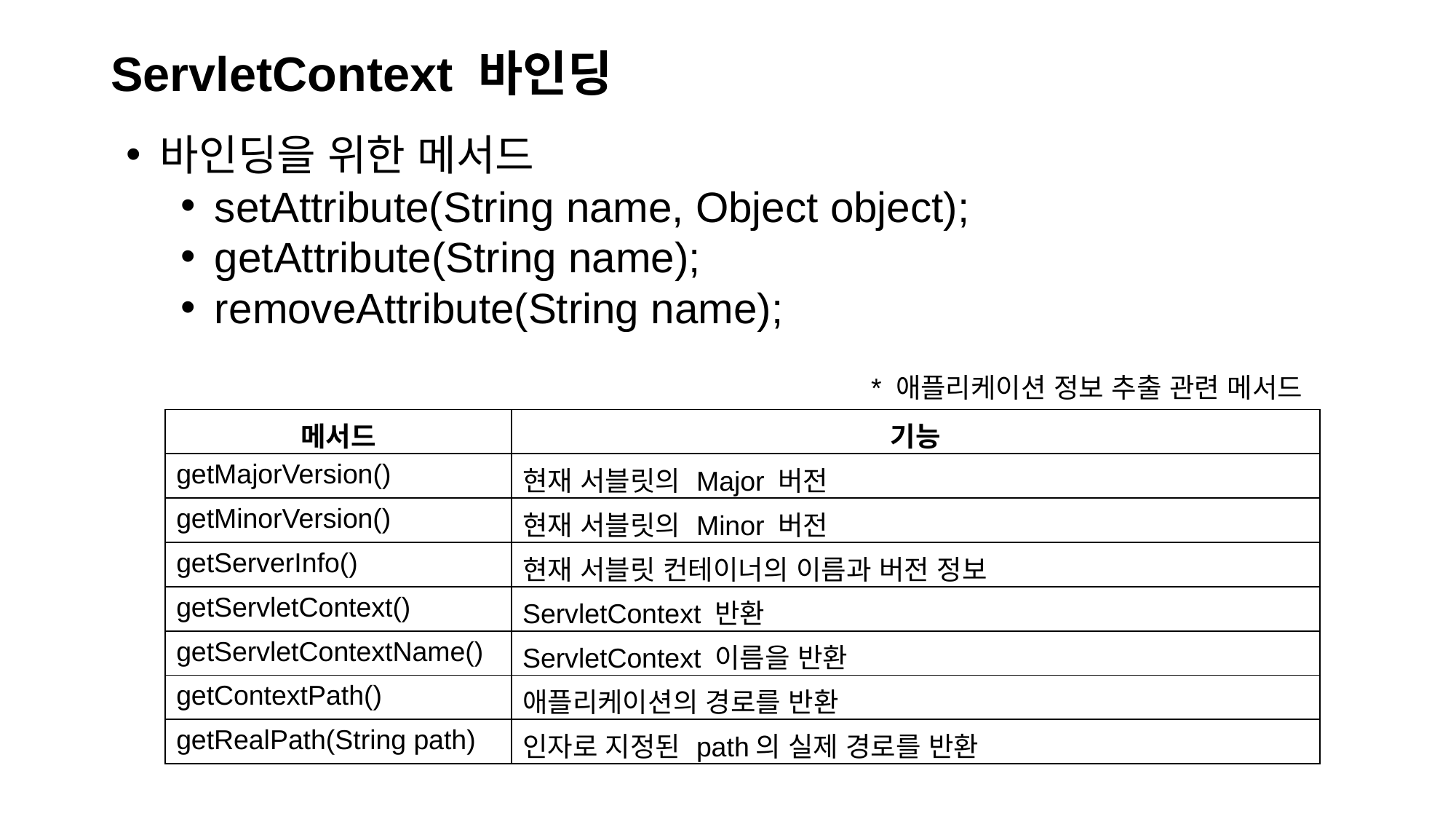

# ServletContext 바인딩
바인딩을 위한 메서드
setAttribute(String name, Object object);
getAttribute(String name);
removeAttribute(String name);
* 애플리케이션 정보 추출 관련 메서드
| 메서드 | 기능 |
| --- | --- |
| getMajorVersion() | 현재 서블릿의 Major 버전 |
| getMinorVersion() | 현재 서블릿의 Minor 버전 |
| getServerInfo() | 현재 서블릿 컨테이너의 이름과 버전 정보 |
| getServletContext() | ServletContext 반환 |
| getServletContextName() | ServletContext 이름을 반환 |
| getContextPath() | 애플리케이션의 경로를 반환 |
| getRealPath(String path) | 인자로 지정된 path의 실제 경로를 반환 |